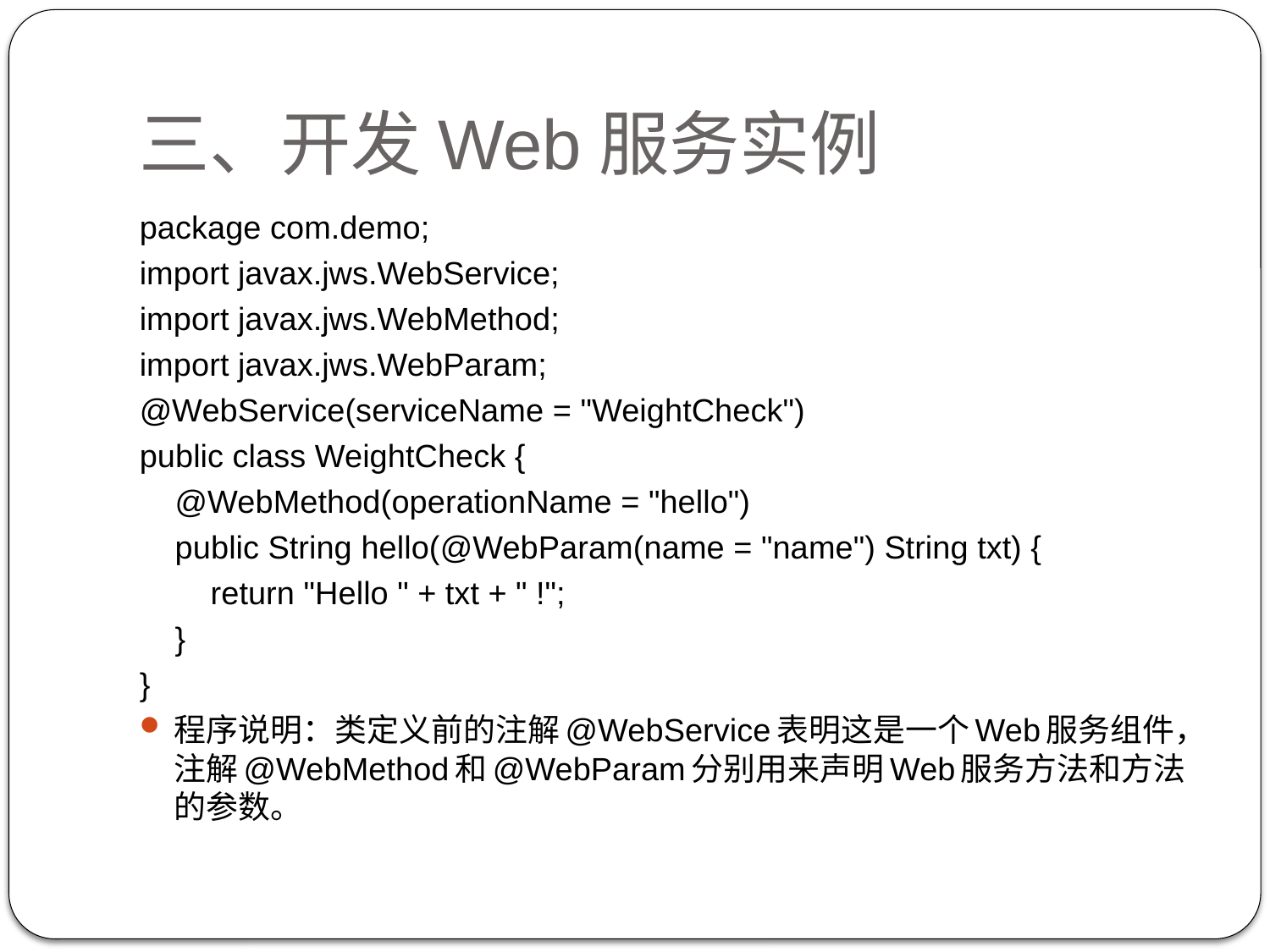

# 三、开发Web服务实例
package com.demo;
import javax.jws.WebService;
import javax.jws.WebMethod;
import javax.jws.WebParam;
@WebService(serviceName = "WeightCheck")
public class WeightCheck {
    @WebMethod(operationName = "hello")
    public String hello(@WebParam(name = "name") String txt) {
        return "Hello " + txt + " !";
    }
}
程序说明：类定义前的注解@WebService表明这是一个Web服务组件，注解@WebMethod和@WebParam分别用来声明Web服务方法和方法的参数。